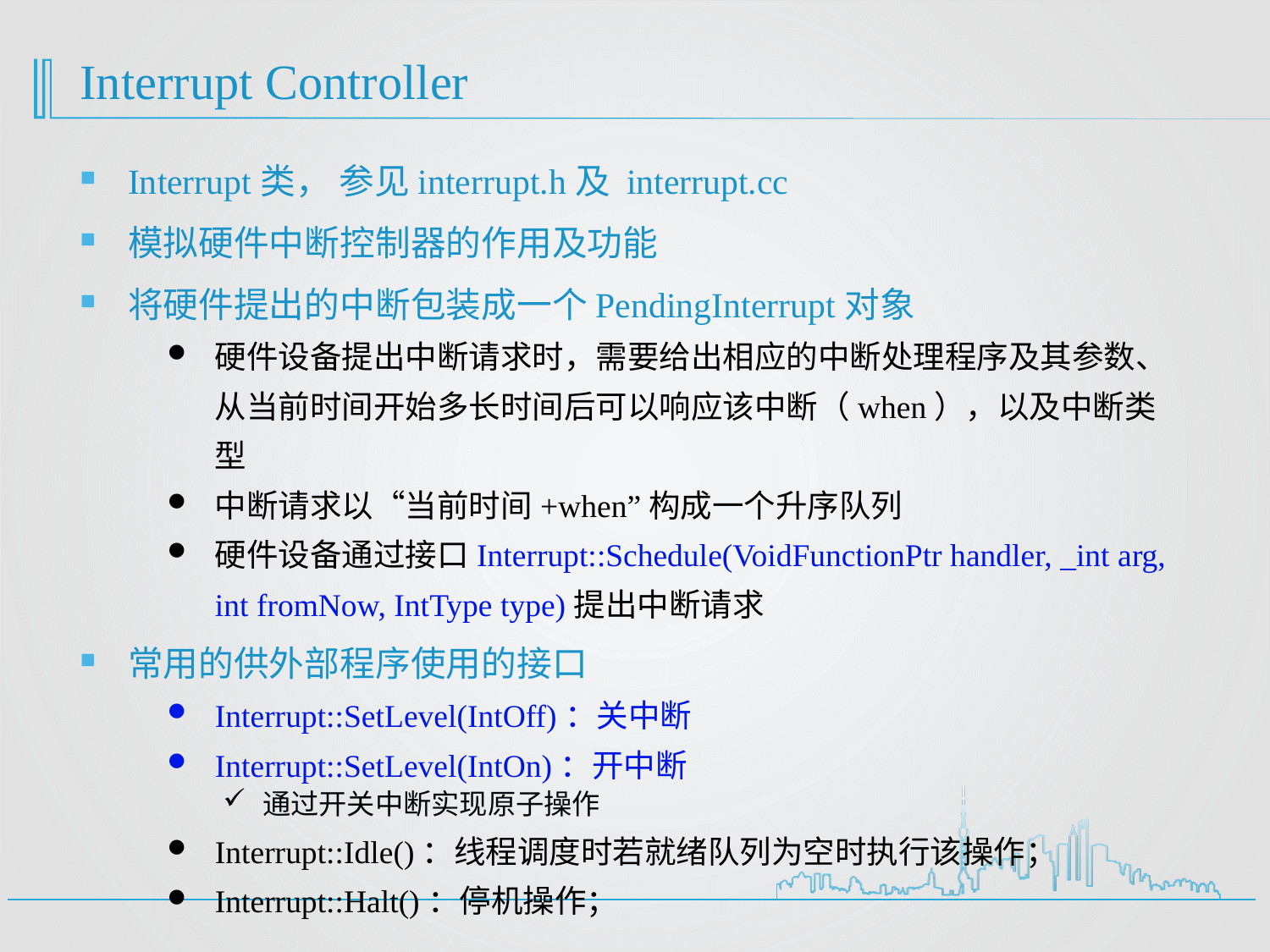

# Interrupt Controller
Interrupt类， 参见interrupt.h及 interrupt.cc
模拟硬件中断控制器的作用及功能
将硬件提出的中断包装成一个PendingInterrupt对象
硬件设备提出中断请求时，需要给出相应的中断处理程序及其参数、从当前时间开始多长时间后可以响应该中断（when），以及中断类型
中断请求以“当前时间+when”构成一个升序队列
硬件设备通过接口Interrupt::Schedule(VoidFunctionPtr handler, _int arg, int fromNow, IntType type)提出中断请求
常用的供外部程序使用的接口
Interrupt::SetLevel(IntOff)：关中断
Interrupt::SetLevel(IntOn)：开中断
通过开关中断实现原子操作
Interrupt::Idle()：线程调度时若就绪队列为空时执行该操作；
Interrupt::Halt()：停机操作；